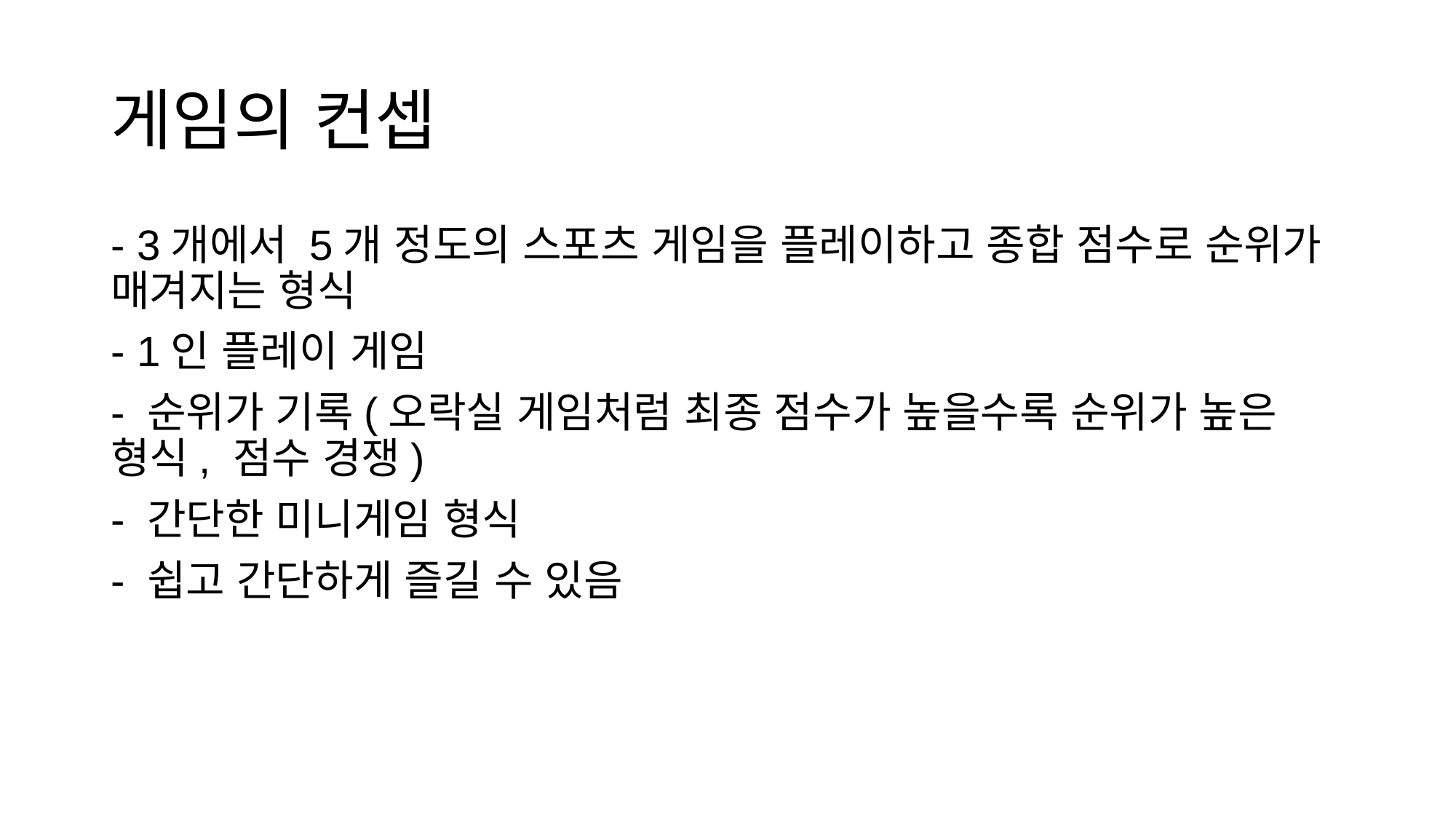

# 게임의 컨셉
- 3개에서 5개 정도의 스포츠 게임을 플레이하고 종합 점수로 순위가 매겨지는 형식
- 1인 플레이 게임
- 순위가 기록(오락실 게임처럼 최종 점수가 높을수록 순위가 높은 형식, 점수 경쟁)
- 간단한 미니게임 형식
- 쉽고 간단하게 즐길 수 있음